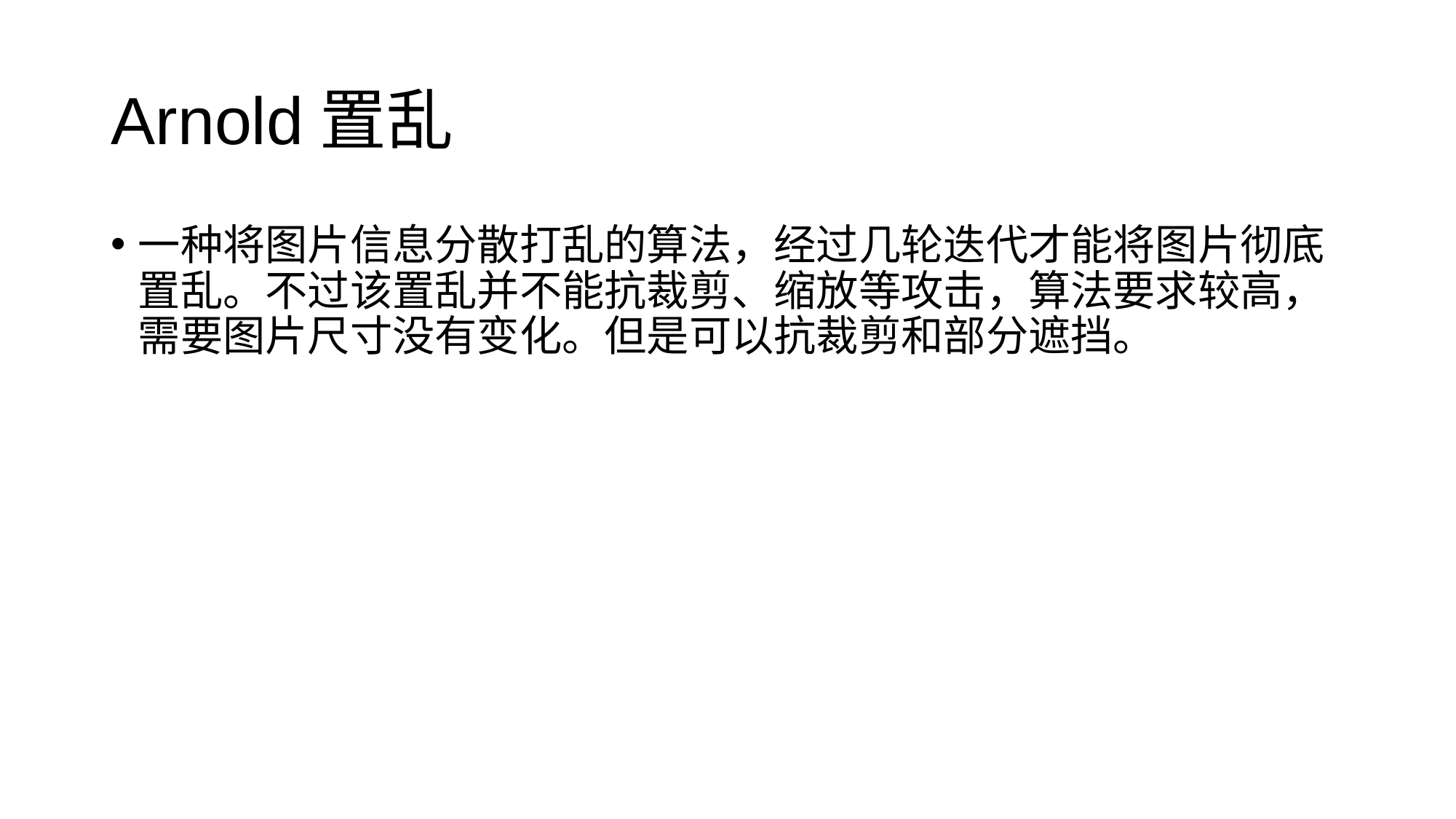

# Arnold置乱
一种将图片信息分散打乱的算法，经过几轮迭代才能将图片彻底置乱。不过该置乱并不能抗裁剪、缩放等攻击，算法要求较高，需要图片尺寸没有变化。但是可以抗裁剪和部分遮挡。